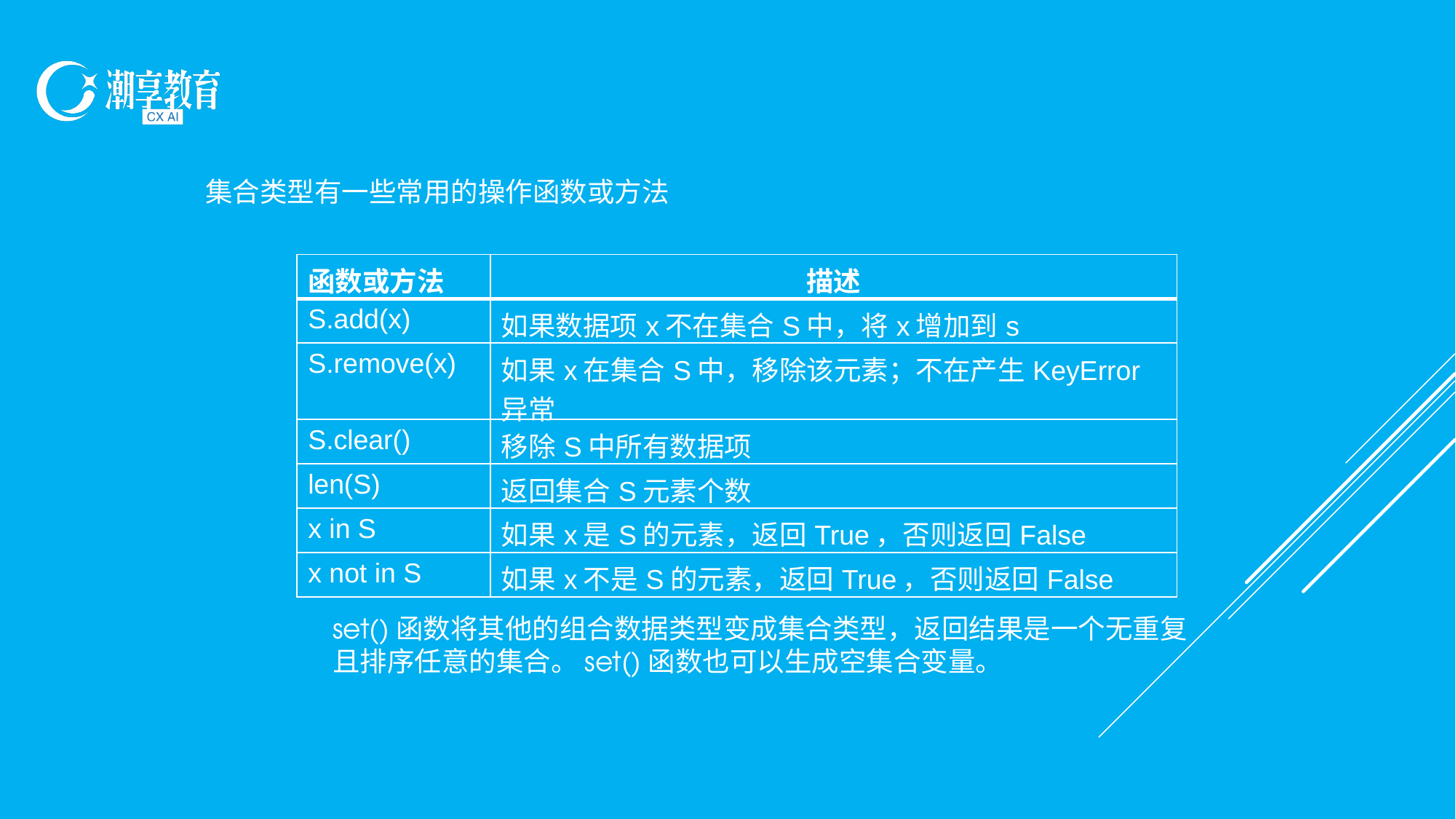

集合类型有一些常用的操作函数或方法
| 函数或方法 | 描述 |
| --- | --- |
| S.add(x) | 如果数据项x不在集合S中，将x增加到s |
| S.remove(x) | 如果x在集合S中，移除该元素；不在产生KeyError异常 |
| S.clear() | 移除S中所有数据项 |
| len(S) | 返回集合S元素个数 |
| x in S | 如果x是S的元素，返回True，否则返回False |
| x not in S | 如果x不是S的元素，返回True，否则返回False |
set()函数将其他的组合数据类型变成集合类型，返回结果是一个无重复且排序任意的集合。set()函数也可以生成空集合变量。